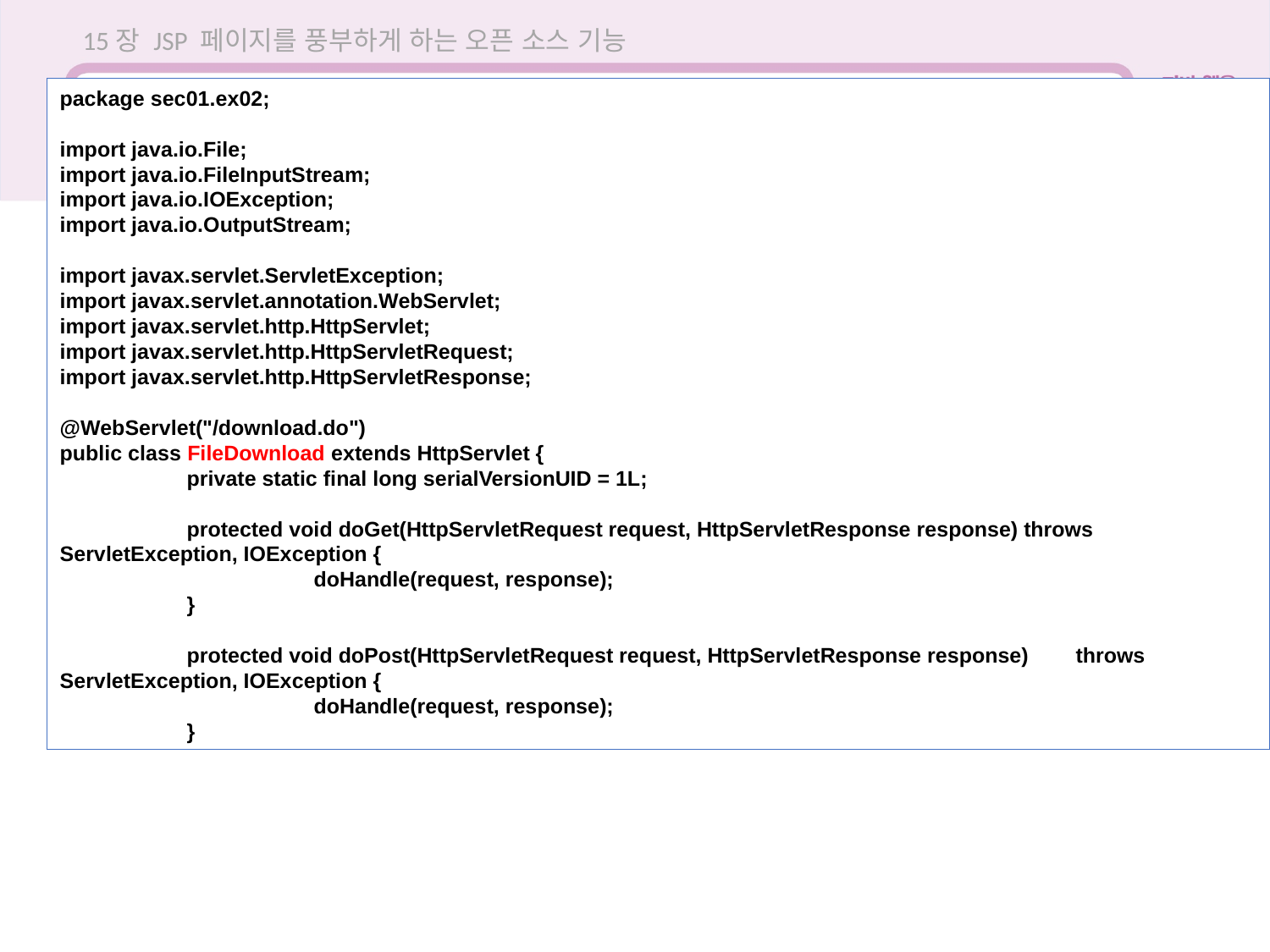

15장 JSP 페이지를 풍부하게 하는 오픈 소스 기능
package sec01.ex02;

import java.io.File;
import java.io.FileInputStream;
import java.io.IOException;
import java.io.OutputStream;

import javax.servlet.ServletException;
import javax.servlet.annotation.WebServlet;
import javax.servlet.http.HttpServlet;
import javax.servlet.http.HttpServletRequest;
import javax.servlet.http.HttpServletResponse;

@WebServlet("/download.do")
public class FileDownload extends HttpServlet {
	private static final long serialVersionUID = 1L;

	protected void doGet(HttpServletRequest request, HttpServletResponse response) throws ServletException, IOException {
		doHandle(request, response);
	}

	protected void doPost(HttpServletRequest request, HttpServletResponse response)	throws ServletException, IOException {
		doHandle(request, response);
	}
15.2 JSP에서 파일 다운로드